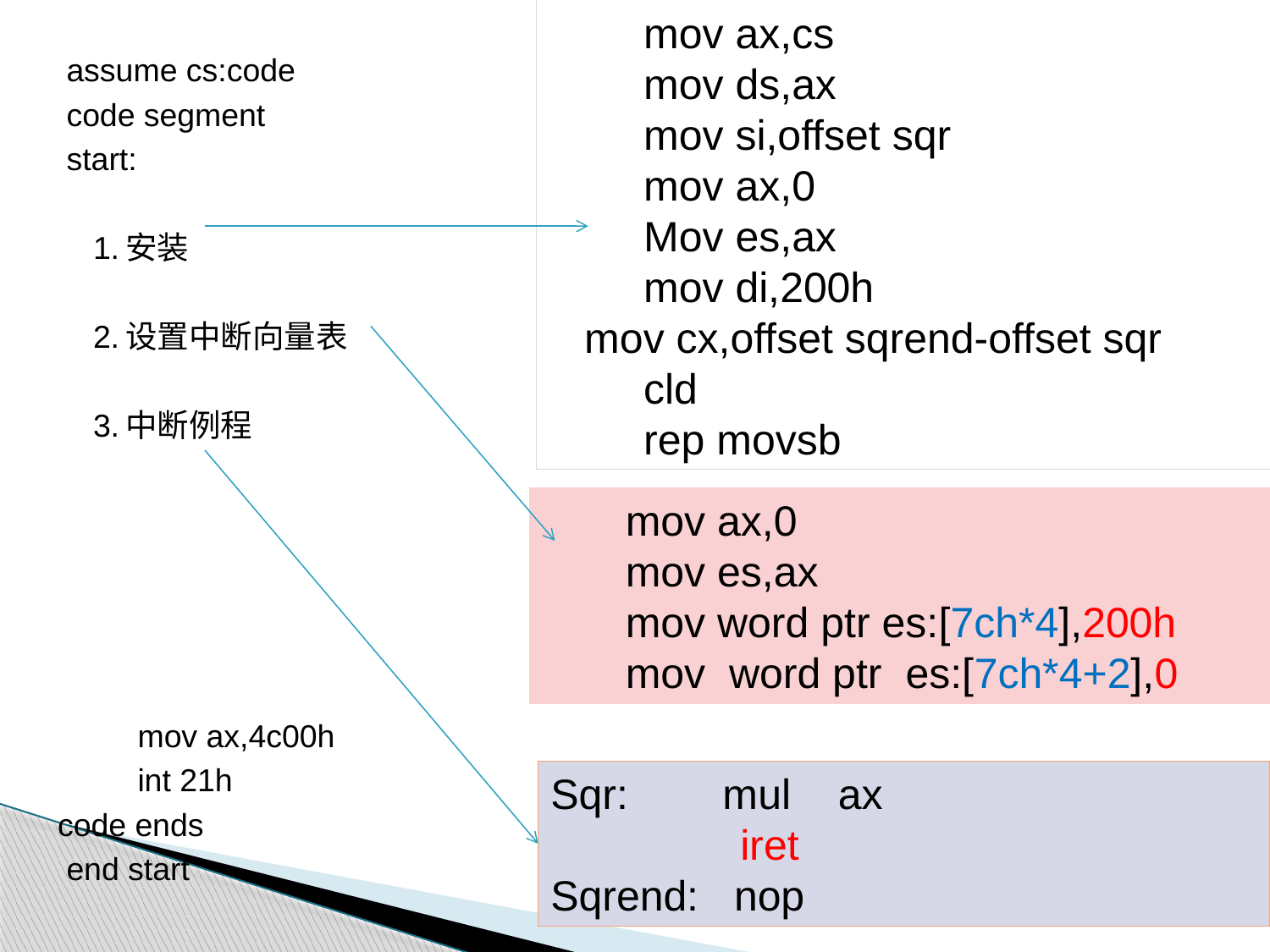

mov ax,cs
        mov ds,ax
        mov si,offset sqr
        mov ax,0
        Mov es,ax
        mov di,200h
   mov cx,offset sqrend-offset sqr
        cld
        rep movsb
 assume cs:code
 code segment
 start:

    1.安装

    2.设置中断向量表

    3.中断例程

         mov ax,4c00h
         int 21h
code ends
 end start
       mov ax,0
       mov es,ax
       mov word ptr es:[7ch*4],200h
       mov  word ptr  es:[7ch*4+2],0
Sqr:        mul    ax
                iret
Sqrend:   nop